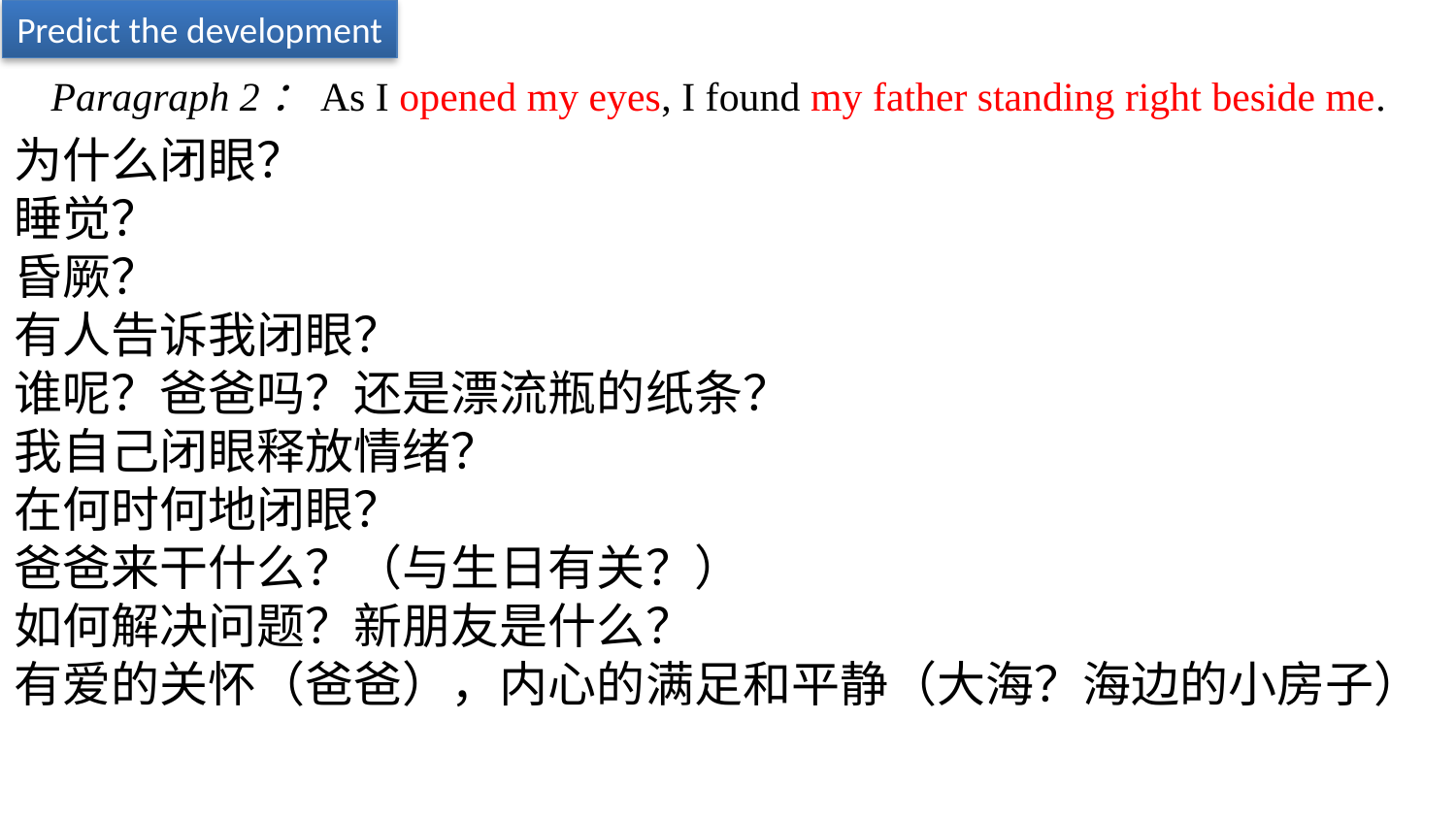

Predict the development
Paragraph 2：As I opened my eyes, I found my father standing right beside me.
为什么闭眼？
睡觉？
昏厥？
有人告诉我闭眼？
谁呢？爸爸吗？还是漂流瓶的纸条？
我自己闭眼释放情绪？
在何时何地闭眼？
爸爸来干什么？（与生日有关？）
如何解决问题？新朋友是什么？
有爱的关怀（爸爸），内心的满足和平静（大海？海边的小房子）